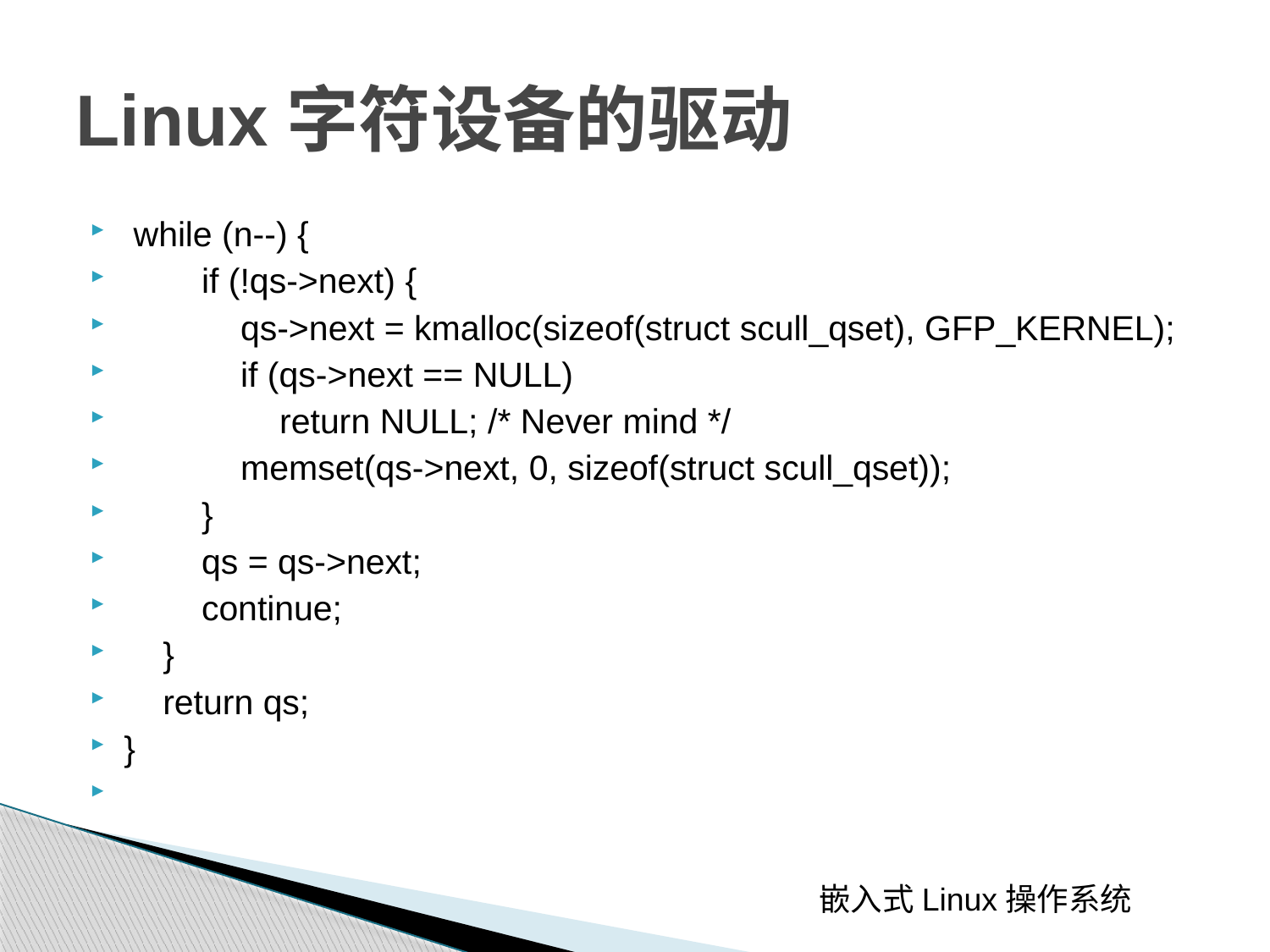

# Linux字符设备的驱动
 while (n--) {
        if (!qs->next) {
            qs->next = kmalloc(sizeof(struct scull_qset), GFP_KERNEL);
            if (qs->next == NULL)
                return NULL; /* Never mind */
            memset(qs->next, 0, sizeof(struct scull_qset));
        }
        qs = qs->next;
        continue;
    }
    return qs;
}

         嵌入式Linux操作系统